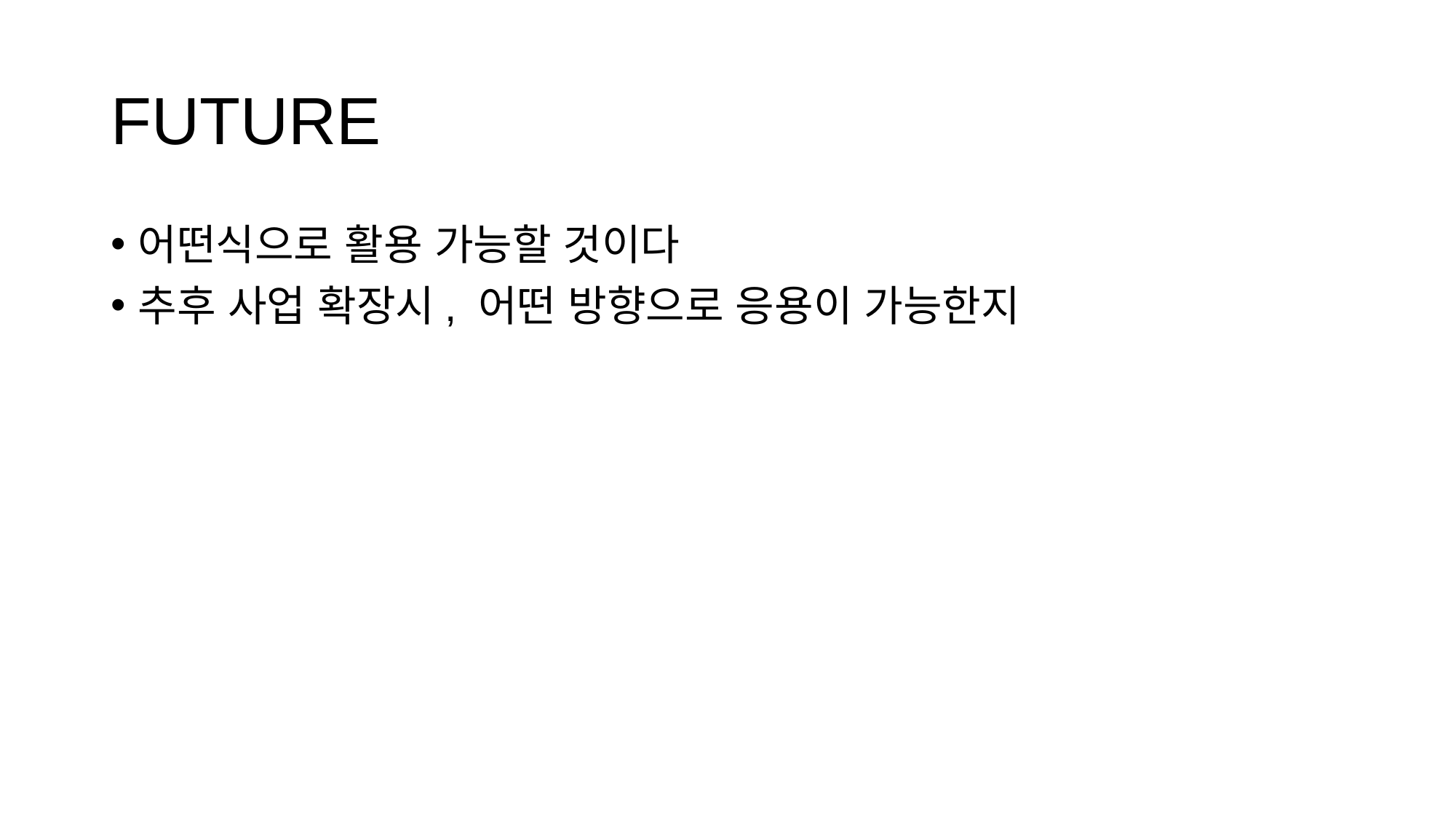

# FUTURE
어떤식으로 활용 가능할 것이다
추후 사업 확장시, 어떤 방향으로 응용이 가능한지